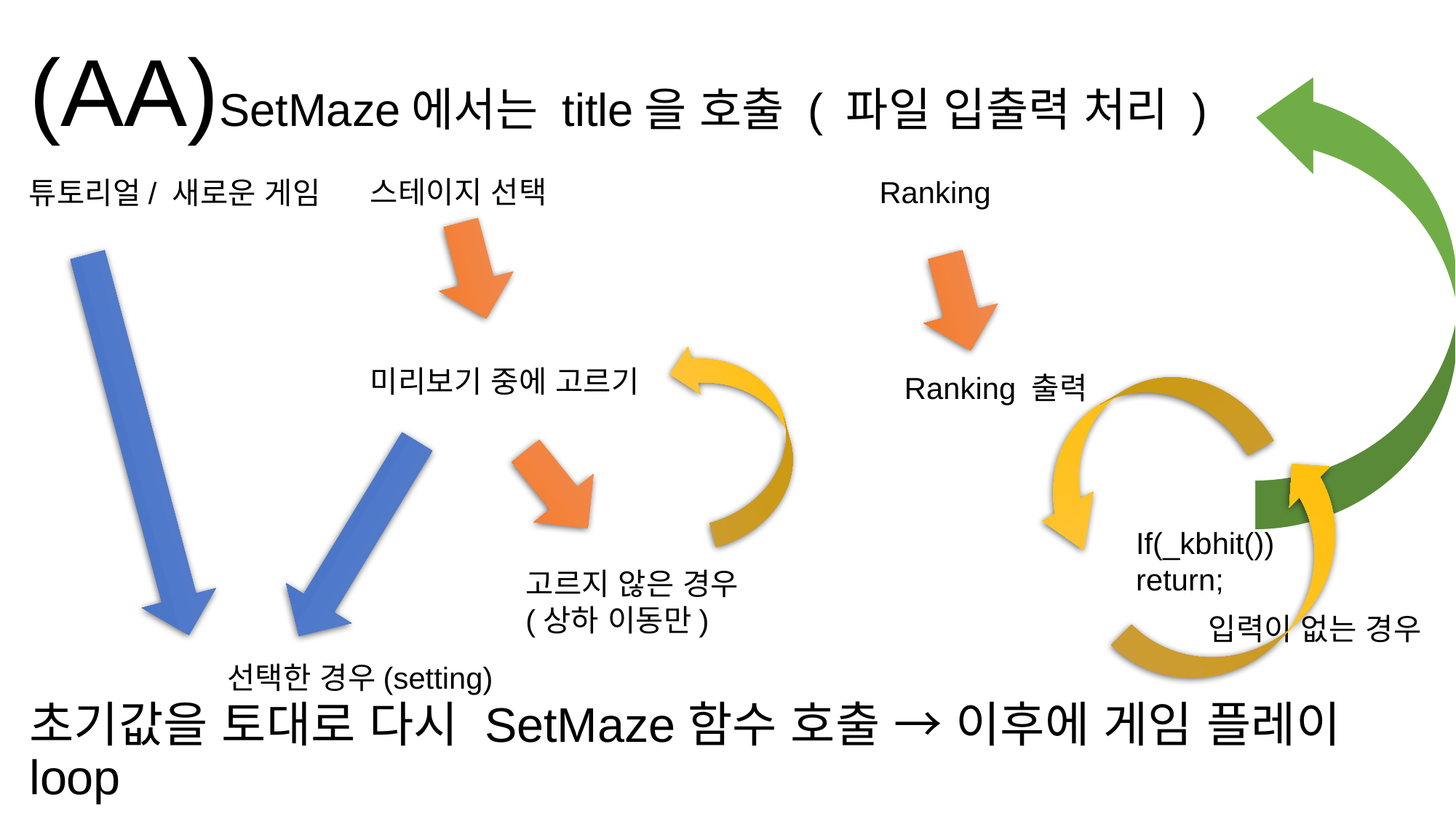

# (AA)SetMaze에서는 title을 호출 ( 파일 입출력 처리 )

스테이지 선택
Ranking
튜토리얼/ 새로운 게임

미리보기 중에 고르기
Ranking 출력

If(_kbhit())
return;
고르지 않은 경우
(상하 이동만)
입력이 없는 경우
선택한 경우(setting)
초기값을 토대로 다시 SetMaze함수 호출 → 이후에 게임 플레이 loop